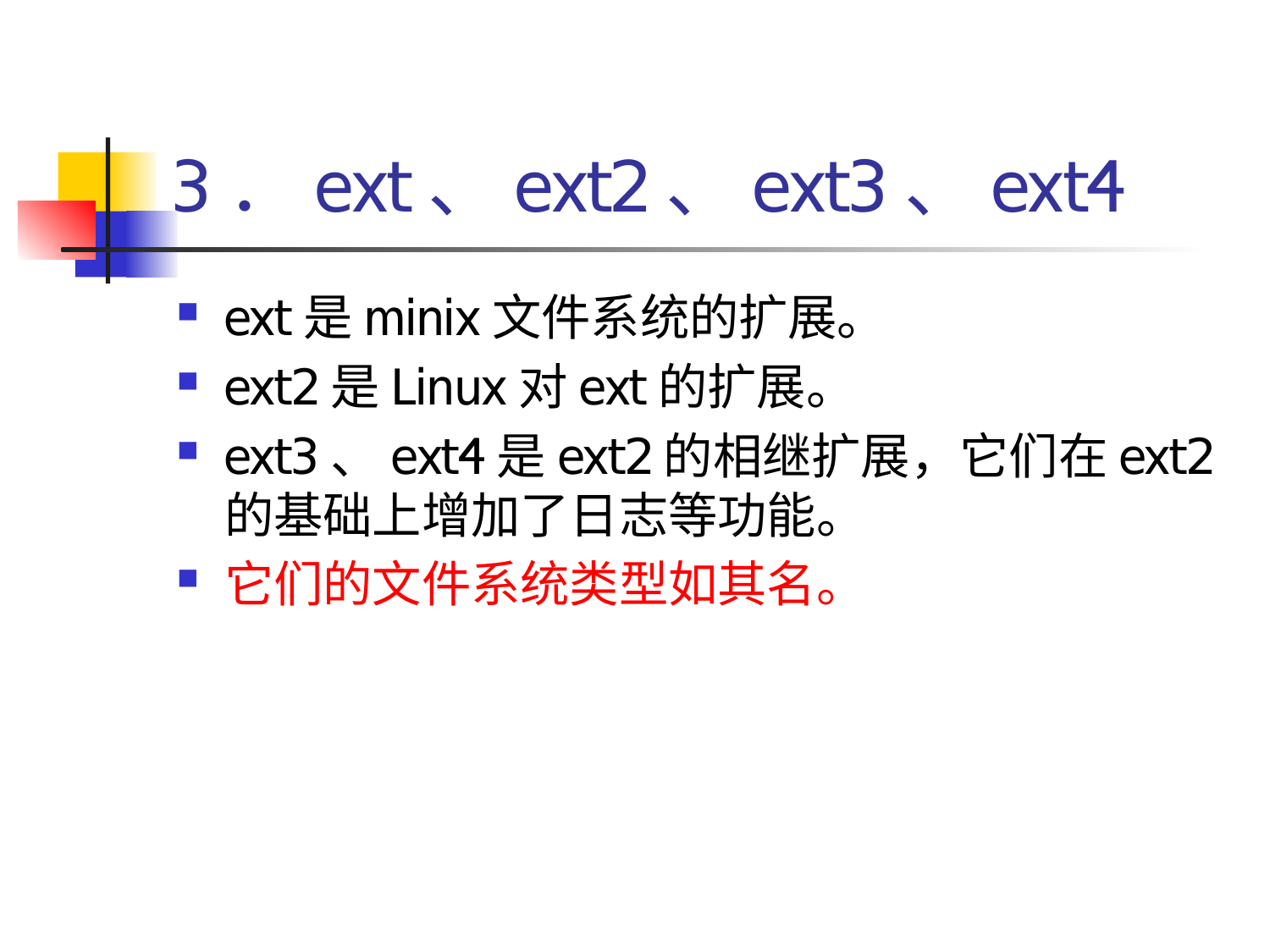

# 3．ext、ext2、ext3、ext4
ext是minix文件系统的扩展。
ext2是Linux对ext的扩展。
ext3、ext4是ext2的相继扩展，它们在ext2的基础上增加了日志等功能。
它们的文件系统类型如其名。